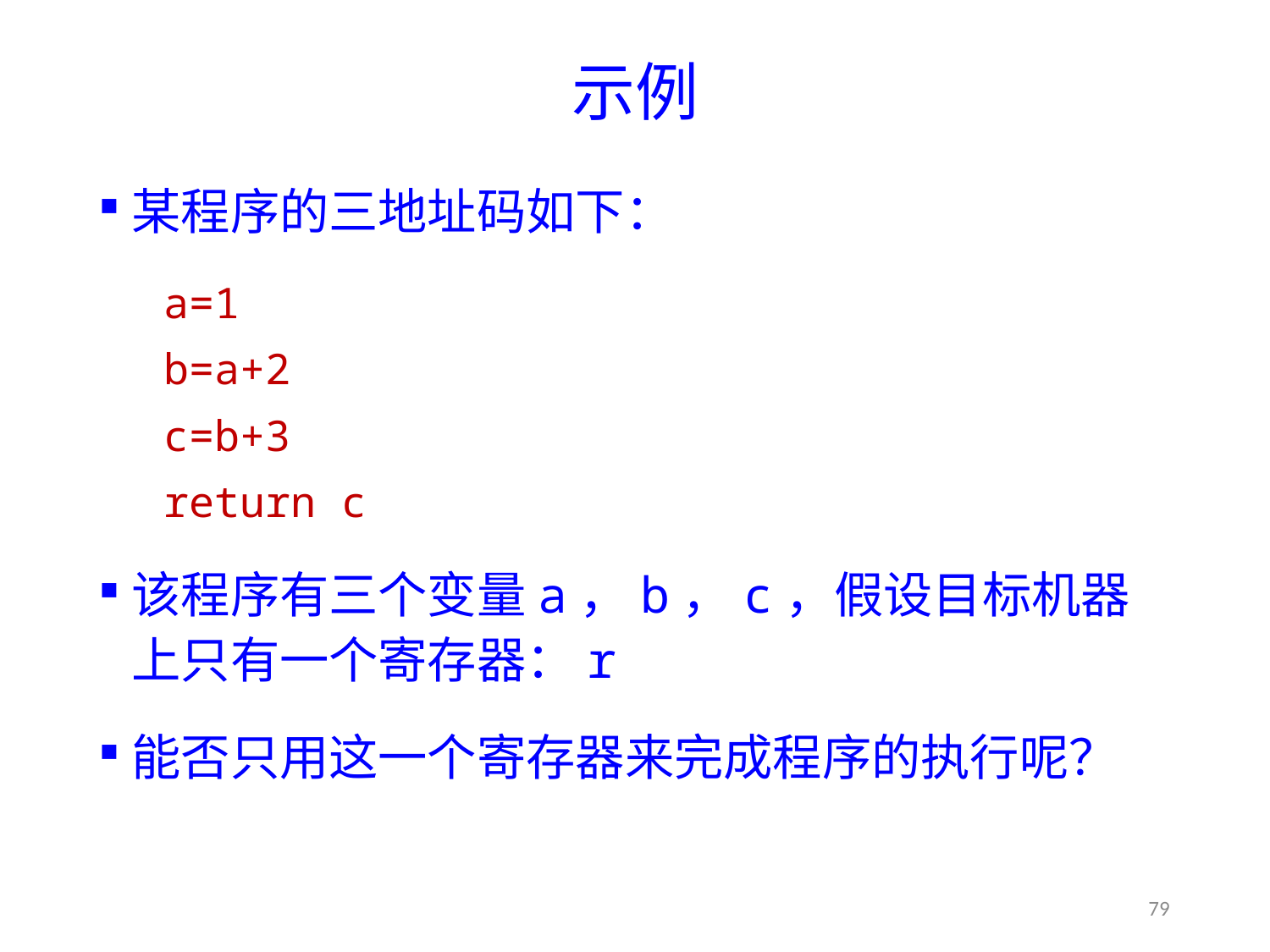

# 示例
某程序的三地址码如下：
a=1
b=a+2
c=b+3
return c
该程序有三个变量a，b，c，假设目标机器上只有一个寄存器：r
能否只用这一个寄存器来完成程序的执行呢？
79